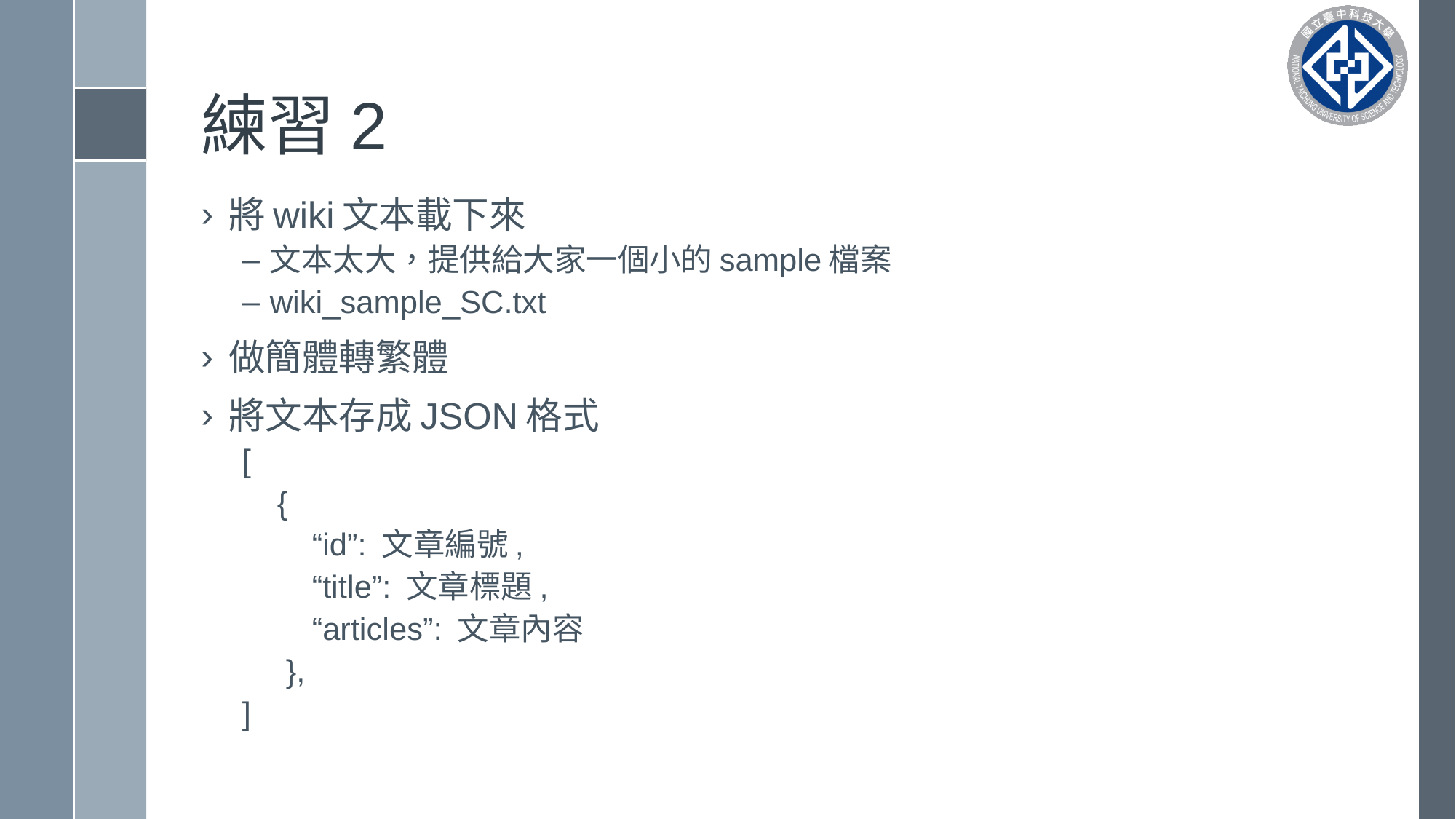

# 練習2
將wiki文本載下來
文本太大，提供給大家一個小的sample檔案
wiki_sample_SC.txt
做簡體轉繁體
將文本存成JSON格式
[
    {
        “id”: 文章編號,
        “title”: 文章標題,
        “articles”: 文章內容
     },
]